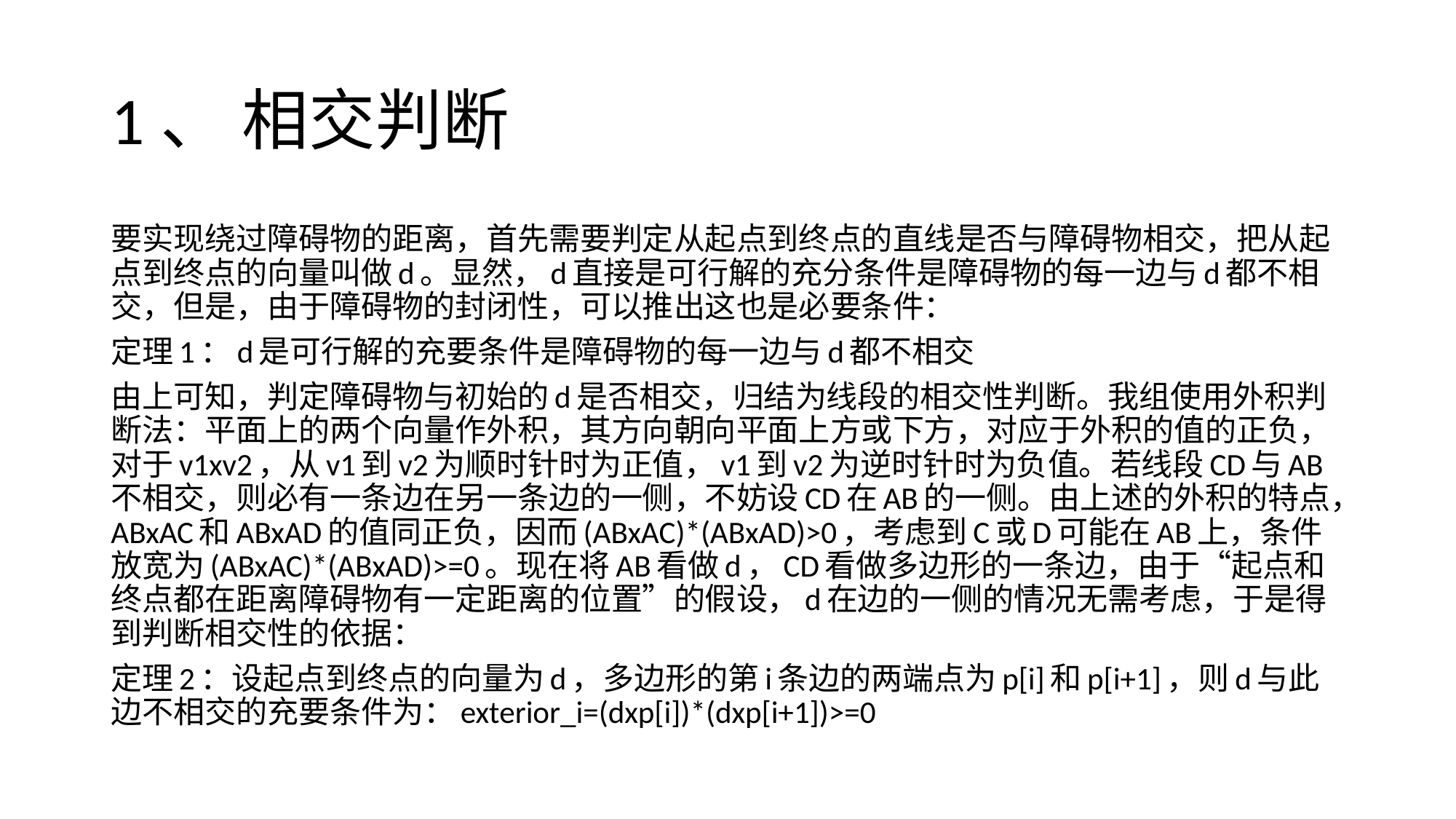

# 1、 相交判断
要实现绕过障碍物的距离，首先需要判定从起点到终点的直线是否与障碍物相交，把从起点到终点的向量叫做d。显然，d直接是可行解的充分条件是障碍物的每一边与d都不相交，但是，由于障碍物的封闭性，可以推出这也是必要条件：
定理1：d是可行解的充要条件是障碍物的每一边与d都不相交
由上可知，判定障碍物与初始的d是否相交，归结为线段的相交性判断。我组使用外积判断法：平面上的两个向量作外积，其方向朝向平面上方或下方，对应于外积的值的正负，对于v1xv2，从v1到v2为顺时针时为正值，v1到v2为逆时针时为负值。若线段CD与AB不相交，则必有一条边在另一条边的一侧，不妨设CD在AB的一侧。由上述的外积的特点，ABxAC和ABxAD的值同正负，因而(ABxAC)*(ABxAD)>0，考虑到C或D可能在AB上，条件放宽为(ABxAC)*(ABxAD)>=0。现在将AB看做d，CD看做多边形的一条边，由于“起点和终点都在距离障碍物有一定距离的位置”的假设，d在边的一侧的情况无需考虑，于是得到判断相交性的依据：
定理2：设起点到终点的向量为d，多边形的第i条边的两端点为p[i]和p[i+1]，则d与此边不相交的充要条件为：exterior_i=(dxp[i])*(dxp[i+1])>=0